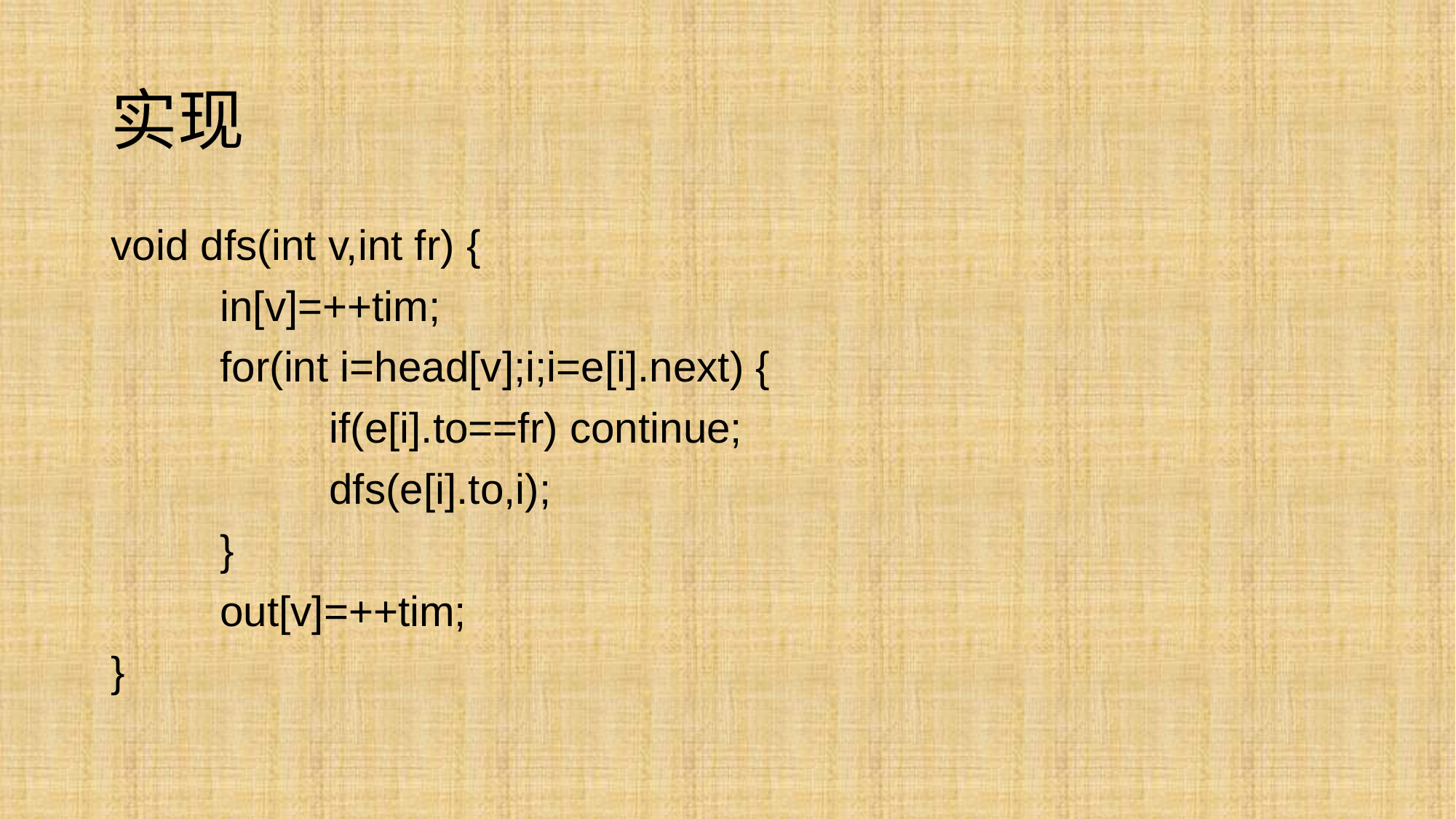

# 实现
void dfs(int v,int fr) {
	in[v]=++tim;
	for(int i=head[v];i;i=e[i].next) {
		if(e[i].to==fr) continue;
		dfs(e[i].to,i);
	}
	out[v]=++tim;
}